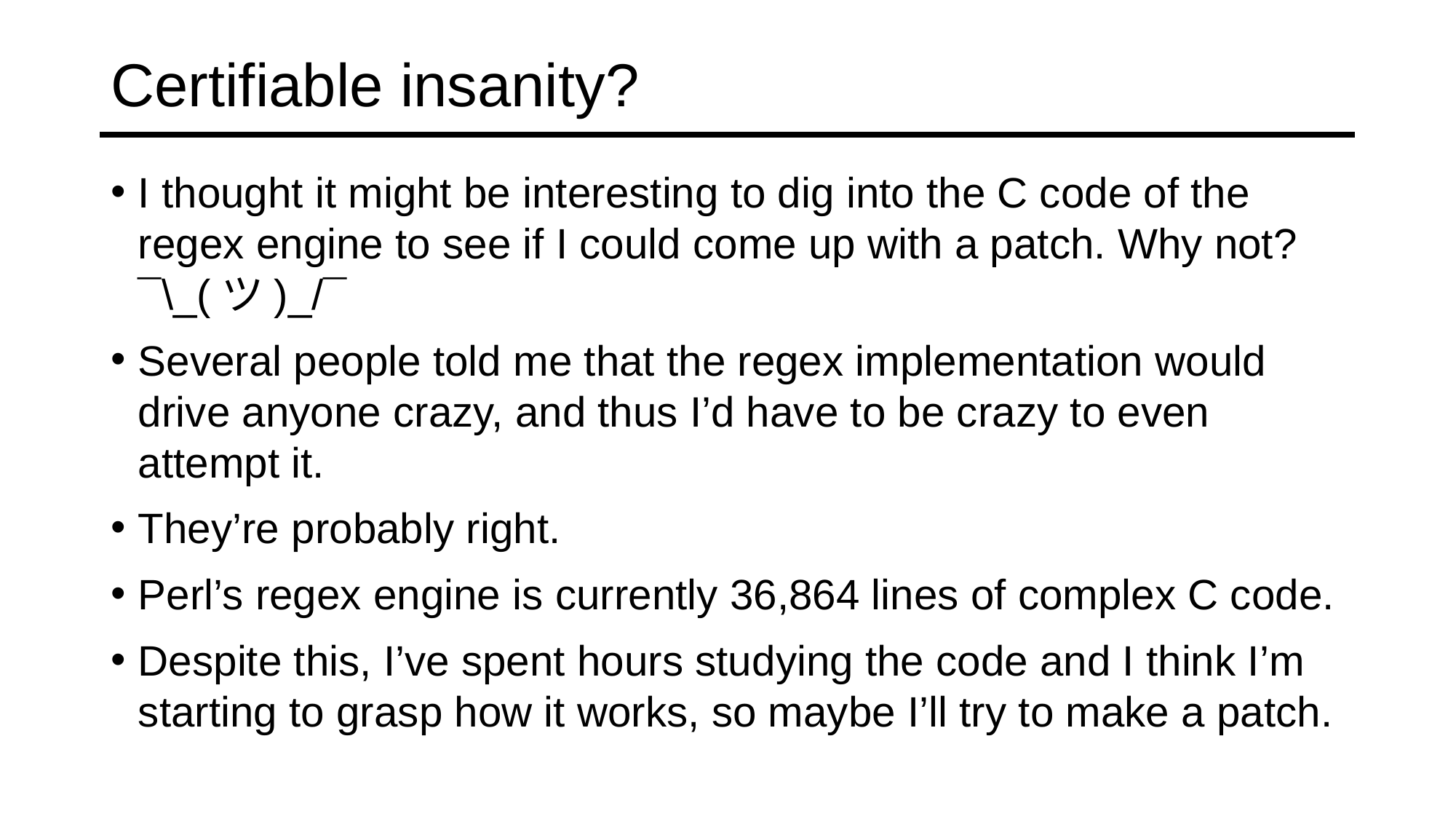

# Certifiable insanity?
I thought it might be interesting to dig into the C code of the regex engine to see if I could come up with a patch. Why not?  ¯\_(ツ)_/¯
Several people told me that the regex implementation would drive anyone crazy, and thus I’d have to be crazy to even attempt it.
They’re probably right.
Perl’s regex engine is currently 36,864 lines of complex C code.
Despite this, I’ve spent hours studying the code and I think I’m starting to grasp how it works, so maybe I’ll try to make a patch.